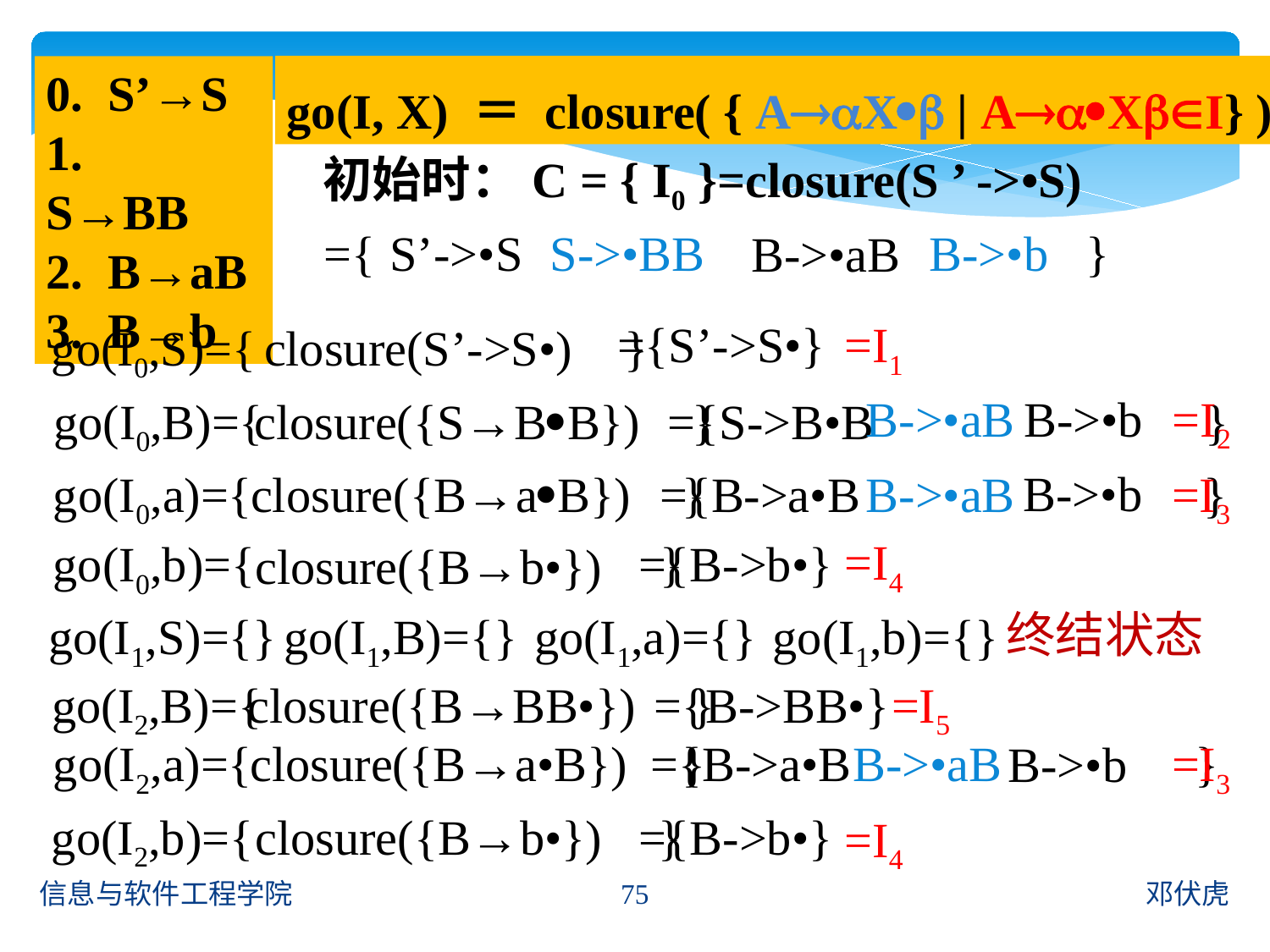

go(I, X) ＝ closure( { A→αX•β | A→α•Xβ∈I} )
0.  S’→S
1.   S→BB
2.  B→aB
3.  B→b
初始时：C = { I0 }=closure(S ’ ->•S)
={						}
S’->•S
B->•b
S->•BB
B->•aB
={S’->S•}
=I1
go(I0,S)={	                          }
closure(S’->S•)
B->•aB
B->•b
=I2
go(I0,B)={                                   }
closure({S→B•B})
={S->B•B                           }
B->•b
go(I0,a)={                                   }
closure({B→a•B})
={B->a•B                            }
B->•aB
=I3
=I4
go(I0,b)={                                 }
={B->b•}
closure({B→b•})
终结状态
go(I1,S)={}
go(I1,B)={}
go(I1,a)={}
go(I1,b)={}
go(I2,B)={                                   }
closure({B→BB•})
={B->BB•}
=I5
go(I2,a)={                                   }
closure({B→a•B})
={B->a•B                            }
B->•aB
=I3
B->•b
go(I2,b)={                                 }
closure({B→b•})
={B->b•}
=I4
信息与软件工程学院
75
邓伏虎